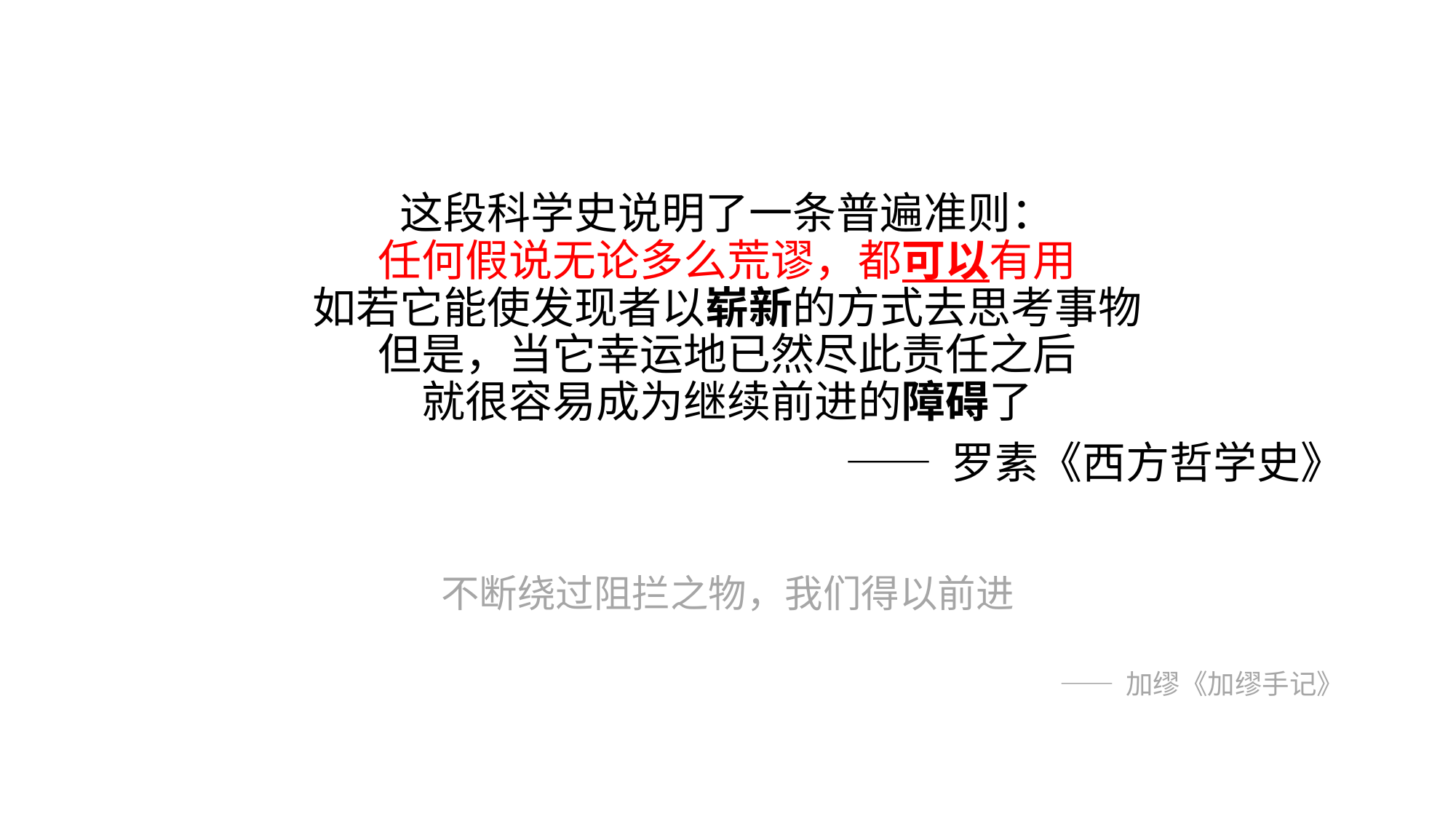

这段科学史说明了一条普遍准则：
任何假说无论多么荒谬，都可以有用
如若它能使发现者以崭新的方式去思考事物
但是，当它幸运地已然尽此责任之后
就很容易成为继续前进的障碍了
—— 罗素《西方哲学史》

不断绕过阻拦之物，我们得以前进
—— 加缪《加缪手记》